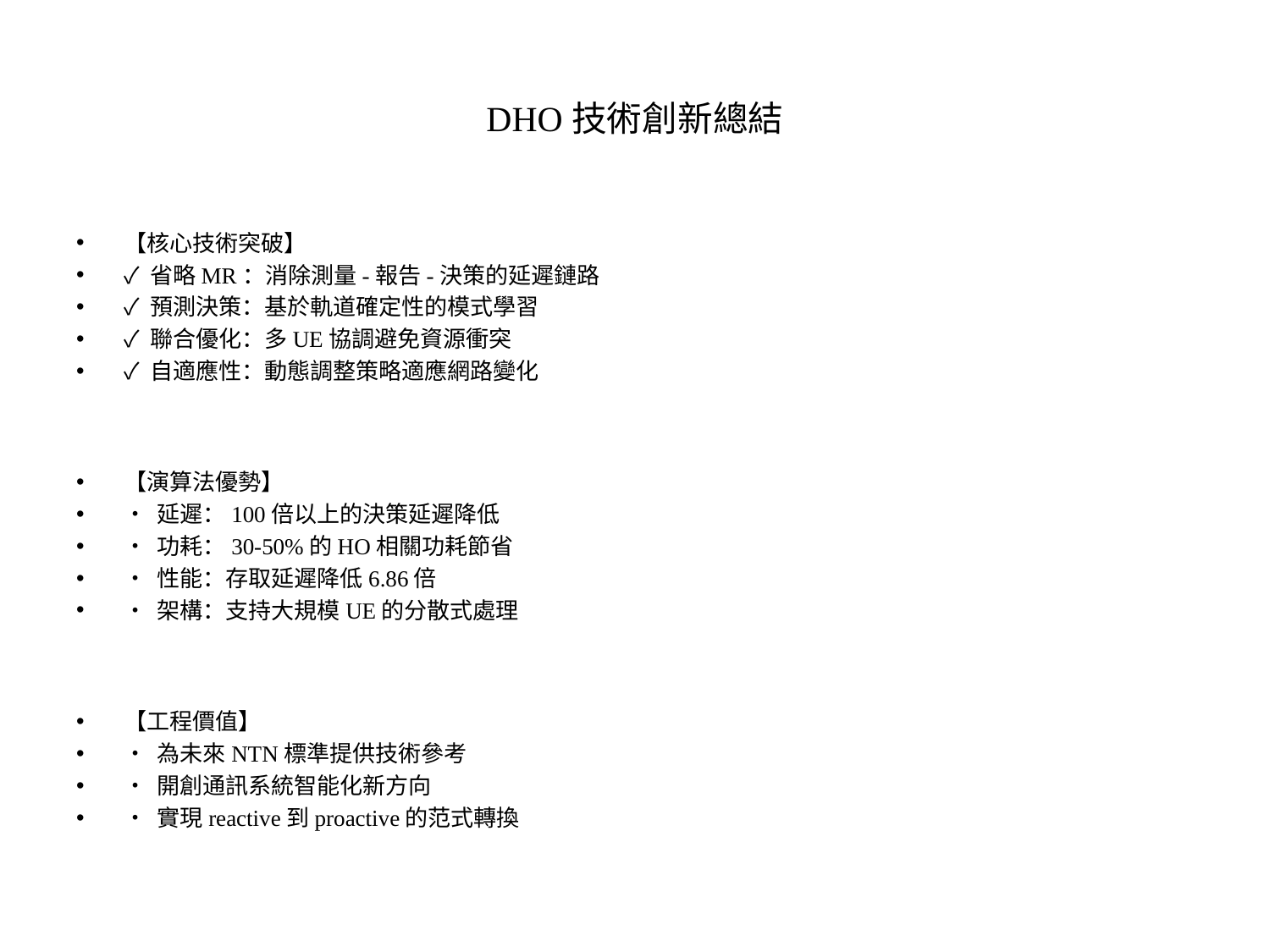

# DHO技術創新總結
【核心技術突破】
✓ 省略MR：消除測量-報告-決策的延遲鏈路
✓ 預測決策：基於軌道確定性的模式學習
✓ 聯合優化：多UE協調避免資源衝突
✓ 自適應性：動態調整策略適應網路變化

【演算法優勢】
• 延遲：100倍以上的決策延遲降低
• 功耗：30-50%的HO相關功耗節省
• 性能：存取延遲降低6.86倍
• 架構：支持大規模UE的分散式處理

【工程價值】
• 為未來NTN標準提供技術參考
• 開創通訊系統智能化新方向
• 實現reactive到proactive的范式轉換